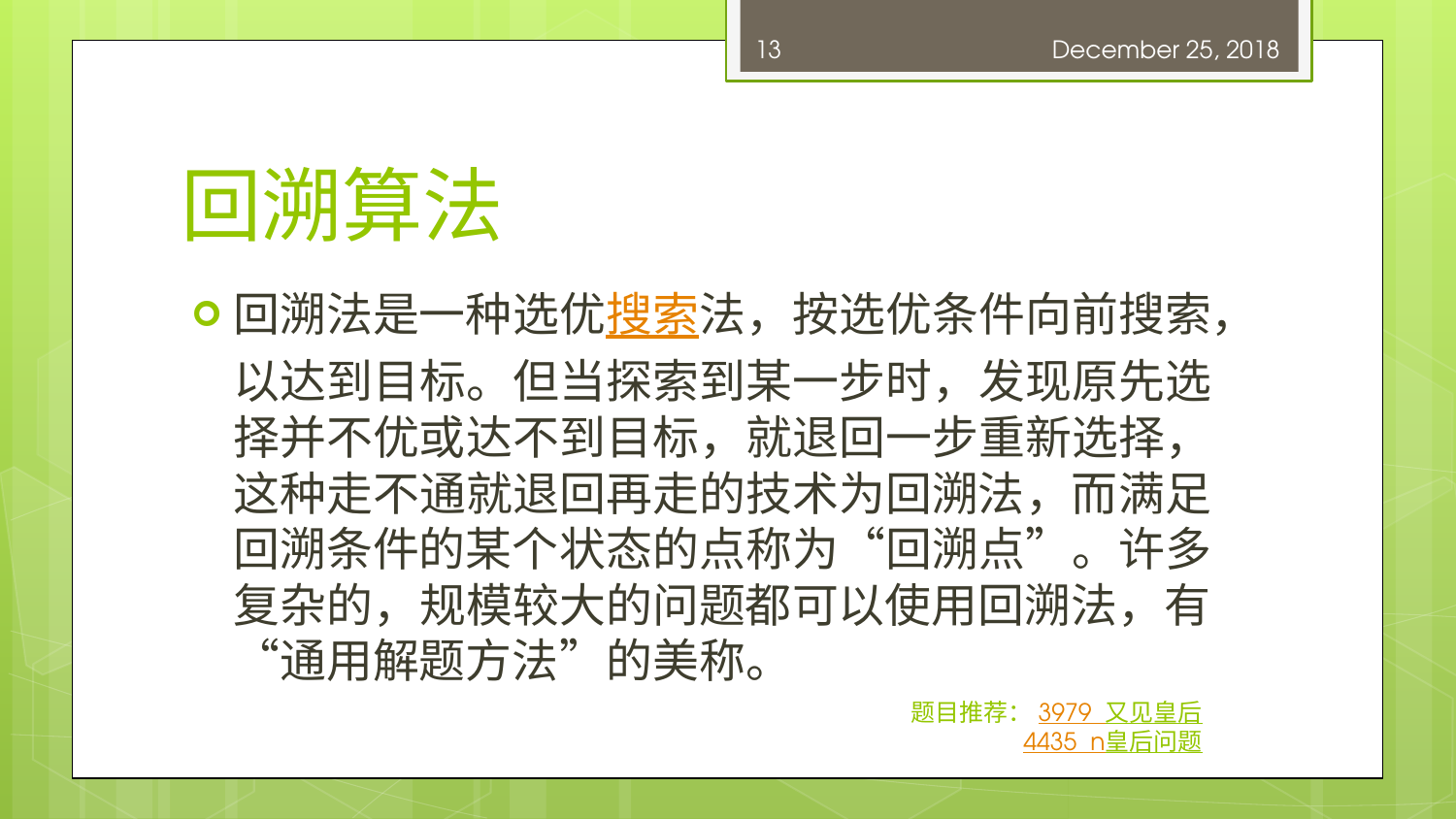

13
December 25, 2018
# 回溯算法
回溯法是一种选优搜索法，按选优条件向前搜索，以达到目标。但当探索到某一步时，发现原先选择并不优或达不到目标，就退回一步重新选择，这种走不通就退回再走的技术为回溯法，而满足回溯条件的某个状态的点称为“回溯点”。许多复杂的，规模较大的问题都可以使用回溯法，有“通用解题方法”的美称。
题目推荐：3979  又见皇后
4435  n皇后问题